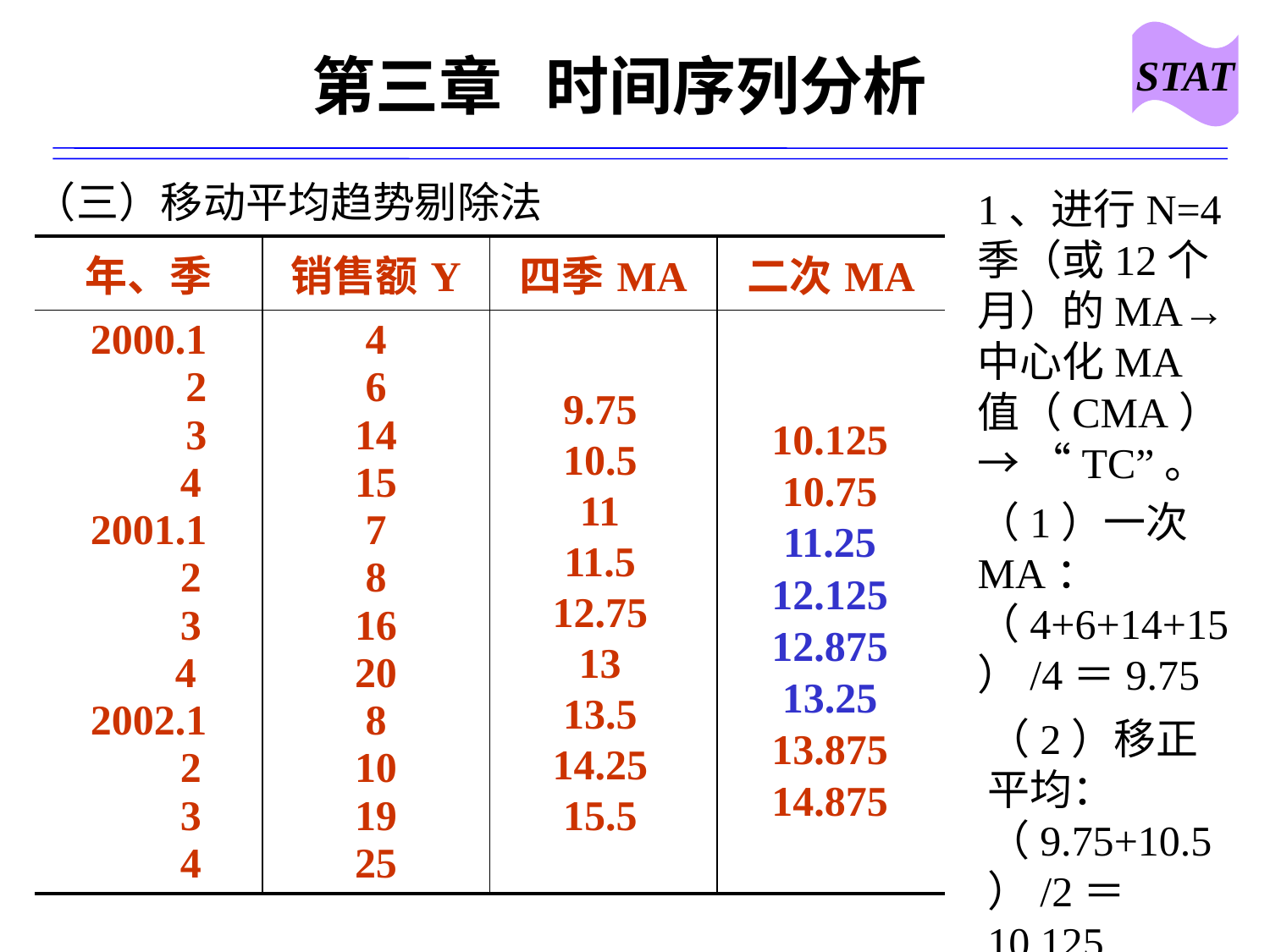

STAT
# 第三章   时间序列分析

（三）移动平均趋势剔除法
1、进行N=4季（或12个月）的MA→中心化MA值（CMA） → “TC”。
（1）一次MA：（4+6+14+15）/4＝9.75
| 年、季 | 销售额Y | 四季MA | 二次MA |
| --- | --- | --- | --- |
| 2000.1 2 3 4 2001.1 2 3 4 2002.1 2 3 4 | 4 6 14 15 7 8 16 20 8 10 19 25 |  |  |
9.75
10.5
11
11.5
12.75
13
13.5
14.25
15.5
10.125
10.75
11.25
12.125
12.875
13.25
13.875
14.875

（2）移正平均：（9.75+10.5）/2＝10.125